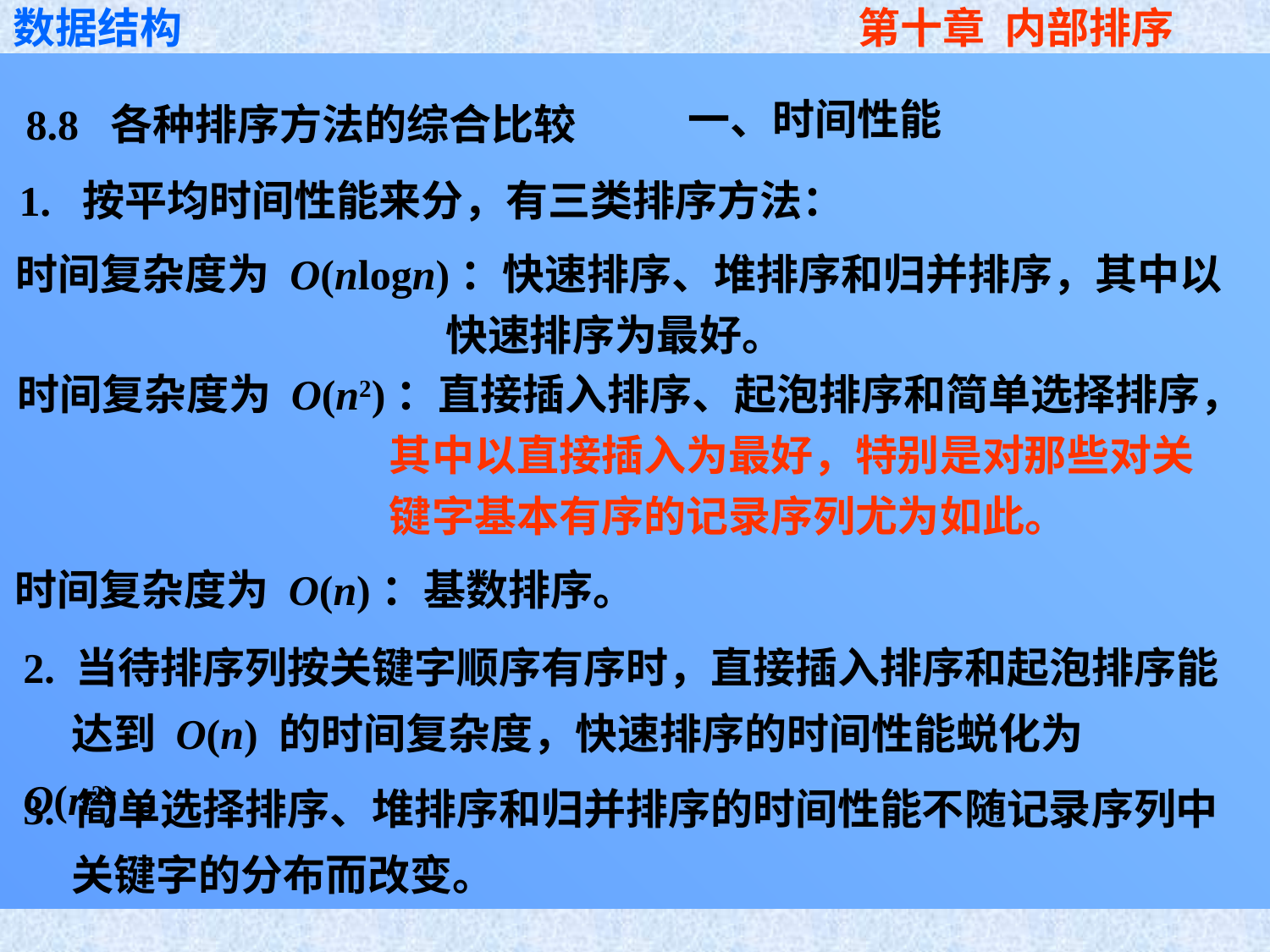

8.8  各种排序方法的综合比较
一、时间性能
1.  按平均时间性能来分，有三类排序方法：
时间复杂度为 O(nlogn)：快速排序、堆排序和归并排序，其中以
                                            快速排序为最好。
时间复杂度为 O(n2)：直接插入排序、起泡排序和简单选择排序，
                                      其中以直接插入为最好，特别是对那些对关
                                      键字基本有序的记录序列尤为如此。
时间复杂度为 O(n)：基数排序。
2. 当待排序列按关键字顺序有序时，直接插入排序和起泡排序能
    达到 O(n) 的时间复杂度，快速排序的时间性能蜕化为 O(n2) 。
3. 简单选择排序、堆排序和归并排序的时间性能不随记录序列中
    关键字的分布而改变。